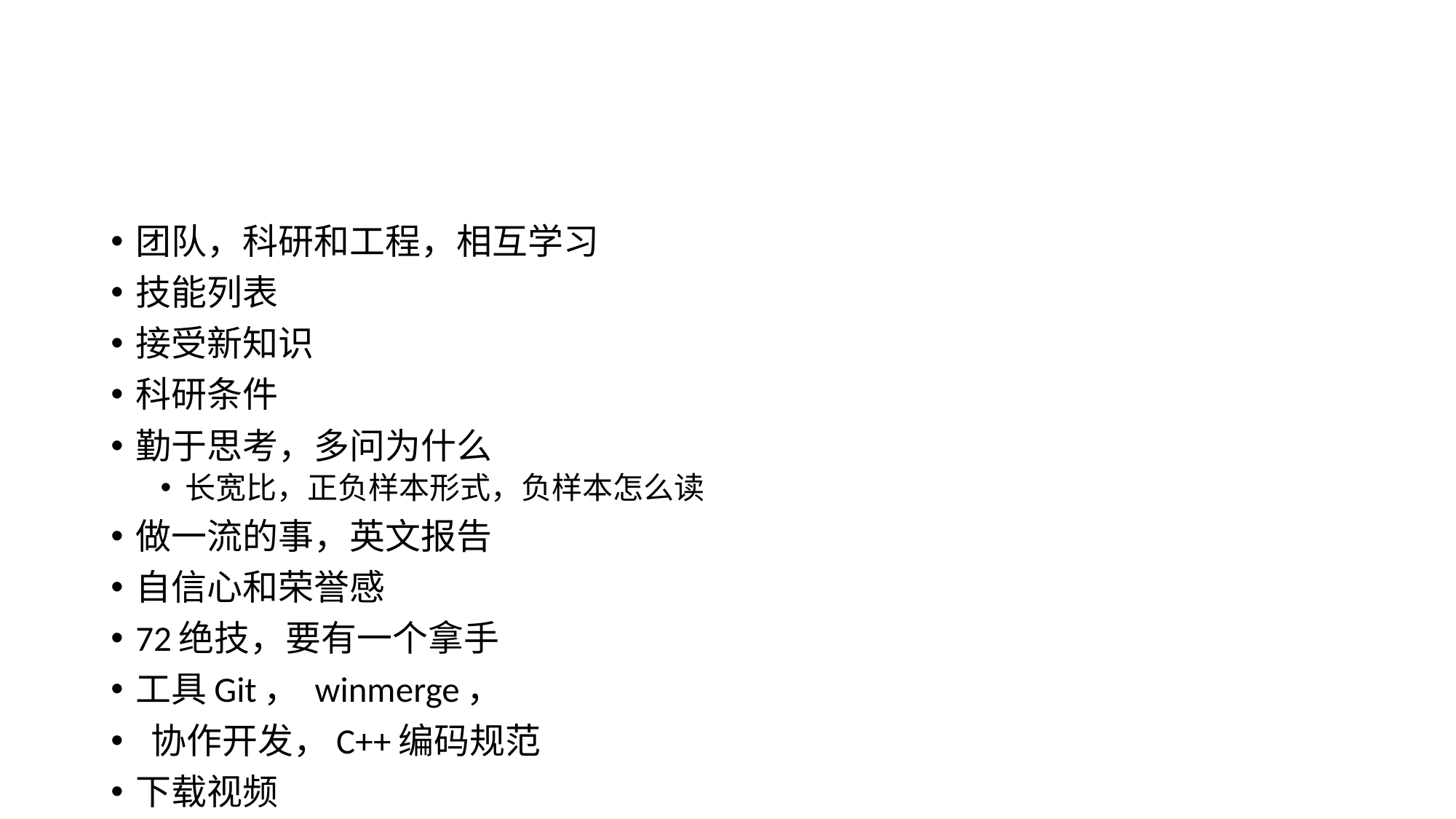

#
团队，科研和工程，相互学习
技能列表
接受新知识
科研条件
勤于思考，多问为什么
长宽比，正负样本形式，负样本怎么读
做一流的事，英文报告
自信心和荣誉感
72绝技，要有一个拿手
工具Git， winmerge，
 协作开发，C++编码规范
下载视频